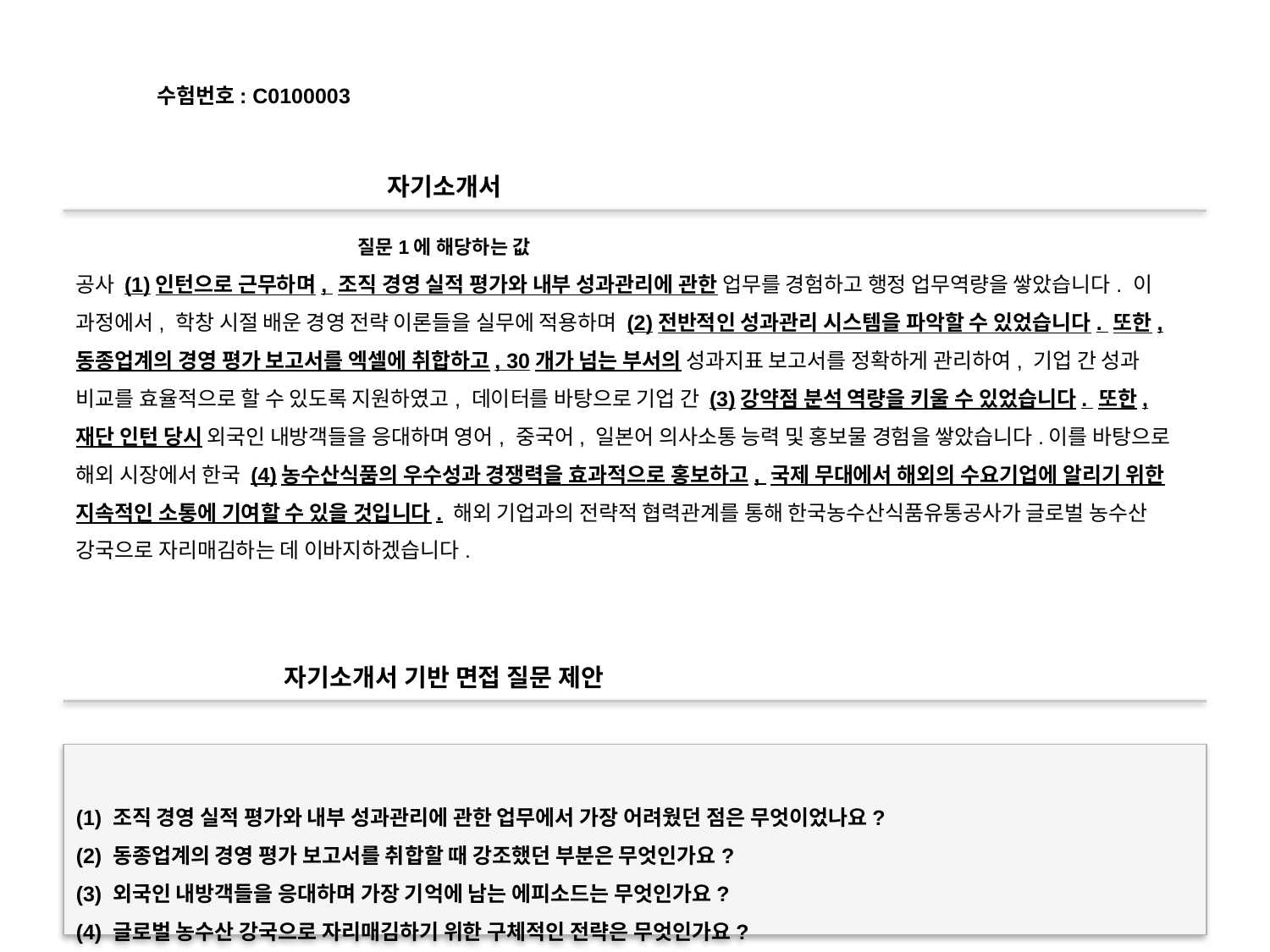

수험번호: C0100003
#

자기소개서

질문1에 해당하는 값

공사 (1)인턴으로 근무하며, 조직 경영 실적 평가와 내부 성과관리에 관한 업무를 경험하고 행정 업무역량을 쌓았습니다. 이 과정에서, 학창 시절 배운 경영 전략 이론들을 실무에 적용하며 (2)전반적인 성과관리 시스템을 파악할 수 있었습니다. 또한, 동종업계의 경영 평가 보고서를 엑셀에 취합하고, 30개가 넘는 부서의 성과지표 보고서를 정확하게 관리하여, 기업 간 성과 비교를 효율적으로 할 수 있도록 지원하였고, 데이터를 바탕으로 기업 간 (3)강약점 분석 역량을 키울 수 있었습니다. 또한, 재단 인턴 당시 외국인 내방객들을 응대하며 영어, 중국어, 일본어 의사소통 능력 및 홍보물 경험을 쌓았습니다.이를 바탕으로 해외 시장에서 한국 (4)농수산식품의 우수성과 경쟁력을 효과적으로 홍보하고, 국제 무대에서 해외의 수요기업에 알리기 위한 지속적인 소통에 기여할 수 있을 것입니다. 해외 기업과의 전략적 협력관계를 통해 한국농수산식품유통공사가 글로벌 농수산 강국으로 자리매김하는 데 이바지하겠습니다.

자기소개서 기반 면접 질문 제안

(1) 조직 경영 실적 평가와 내부 성과관리에 관한 업무에서 가장 어려웠던 점은 무엇이었나요?
(2) 동종업계의 경영 평가 보고서를 취합할 때 강조했던 부분은 무엇인가요?
(3) 외국인 내방객들을 응대하며 가장 기억에 남는 에피소드는 무엇인가요?
(4) 글로벌 농수산 강국으로 자리매김하기 위한 구체적인 전략은 무엇인가요?